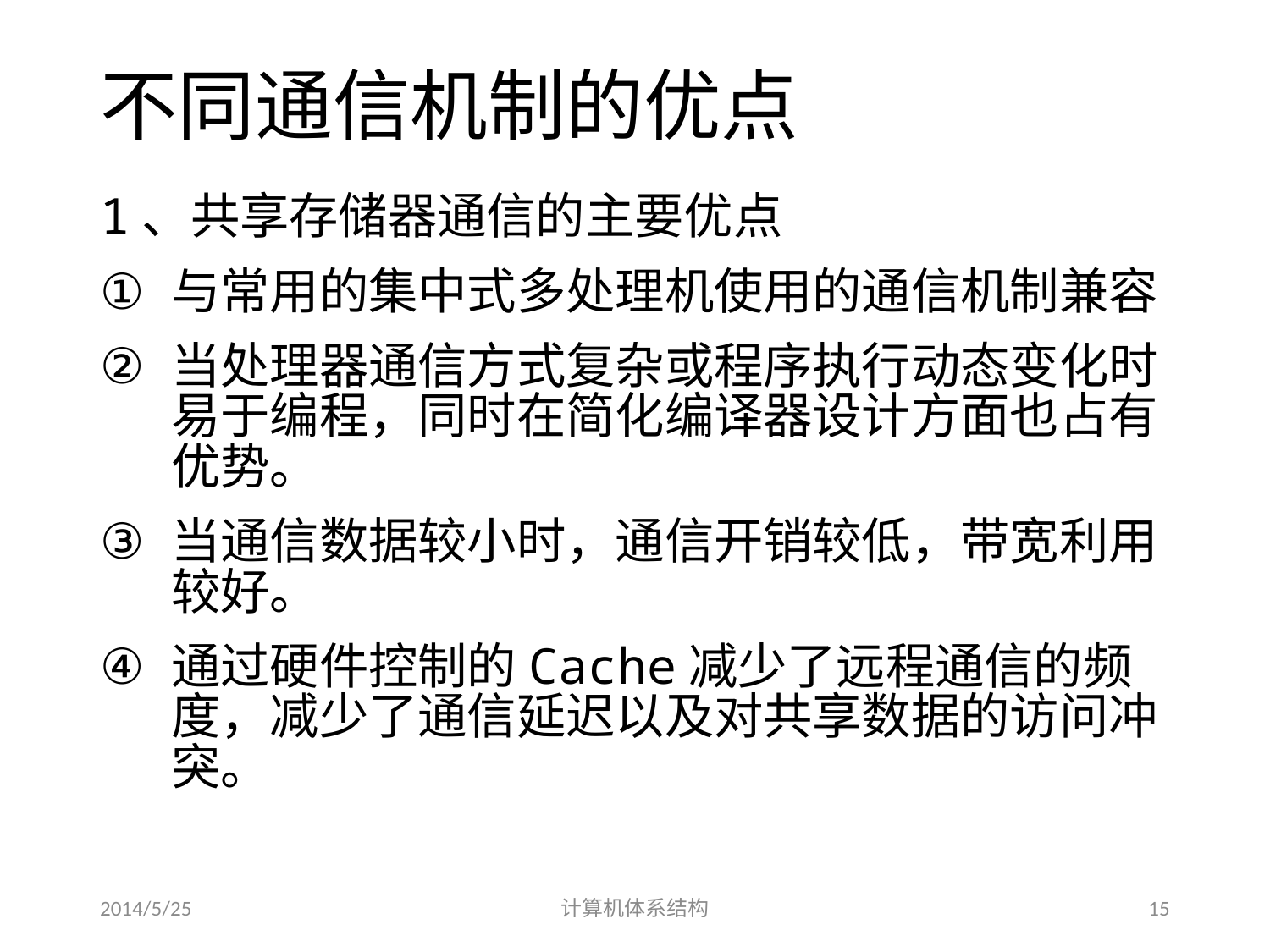

# 不同通信机制的优点
1、共享存储器通信的主要优点
与常用的集中式多处理机使用的通信机制兼容
当处理器通信方式复杂或程序执行动态变化时易于编程，同时在简化编译器设计方面也占有优势。
当通信数据较小时，通信开销较低，带宽利用较好。
通过硬件控制的Cache减少了远程通信的频度，减少了通信延迟以及对共享数据的访问冲突。
2014/5/25
计算机体系结构
15